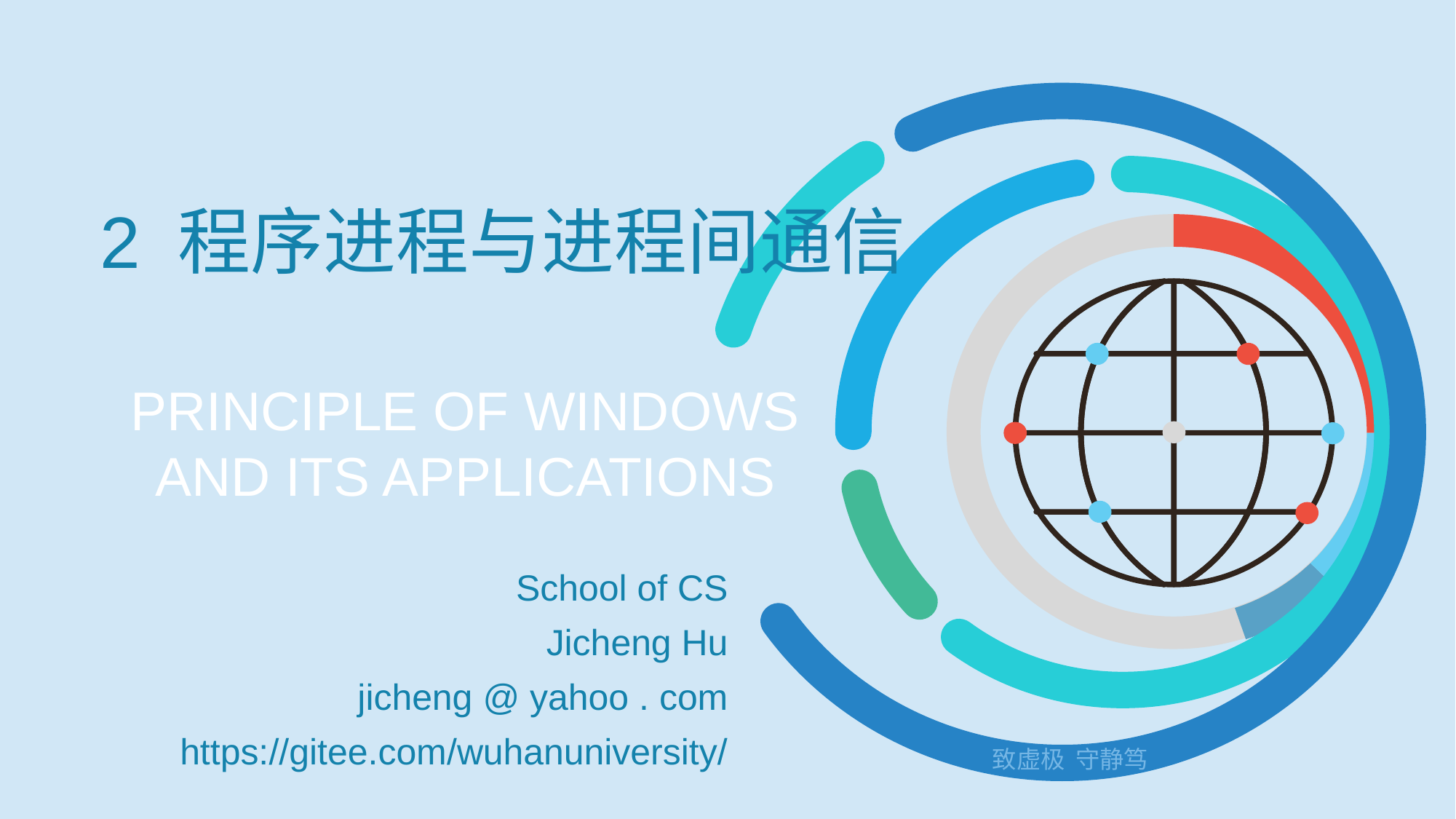

2 程序进程与进程间通信
School of CS
Jicheng Hu
jicheng @ yahoo . com
https://gitee.com/wuhanuniversity/